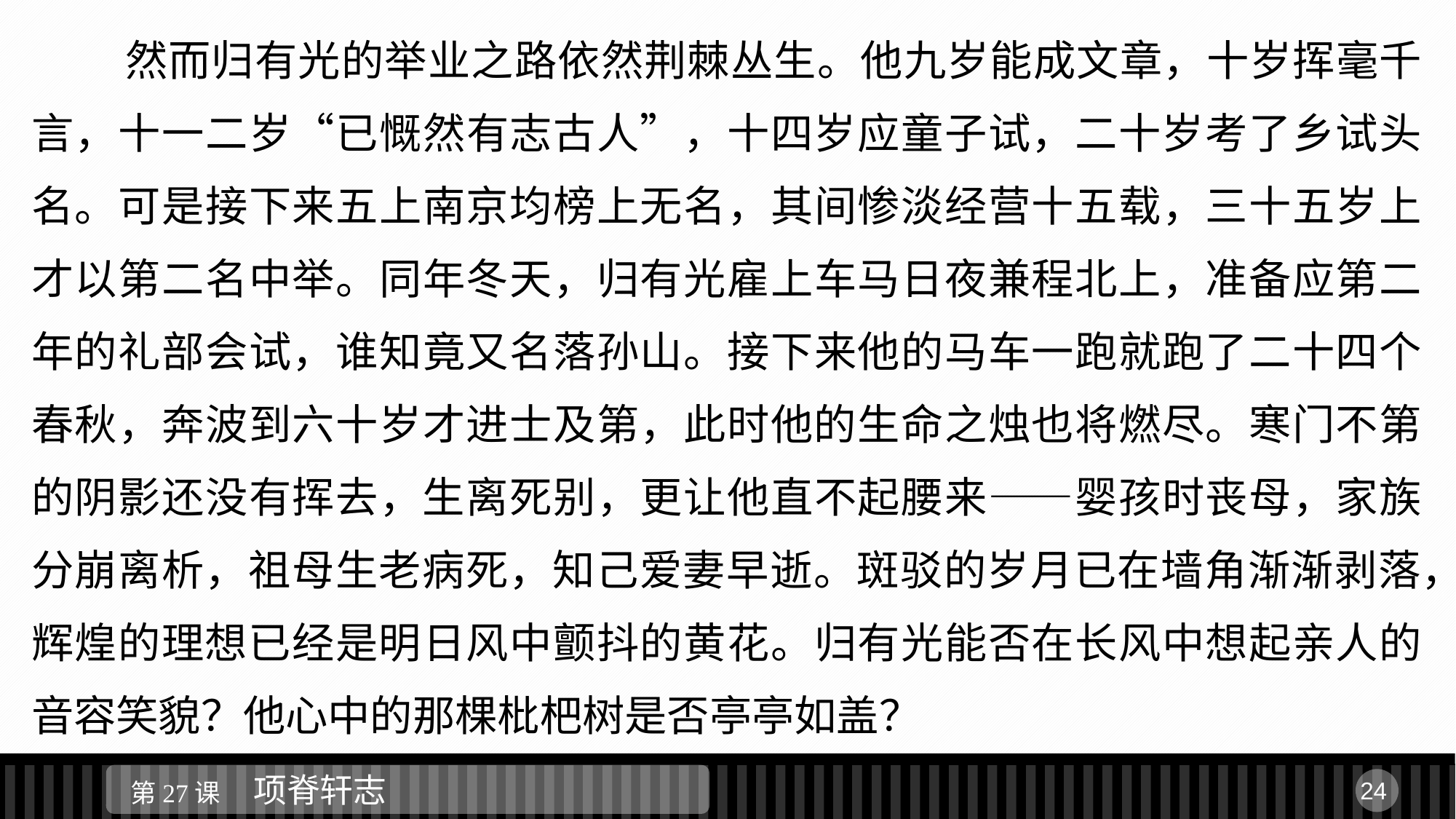

然而归有光的举业之路依然荆棘丛生。他九岁能成文章，十岁挥毫千言，十一二岁“已慨然有志古人”，十四岁应童子试，二十岁考了乡试头名。可是接下来五上南京均榜上无名，其间惨淡经营十五载，三十五岁上才以第二名中举。同年冬天，归有光雇上车马日夜兼程北上，准备应第二年的礼部会试，谁知竟又名落孙山。接下来他的马车一跑就跑了二十四个春秋，奔波到六十岁才进士及第，此时他的生命之烛也将燃尽。寒门不第的阴影还没有挥去，生离死别，更让他直不起腰来——婴孩时丧母，家族分崩离析，祖母生老病死，知己爱妻早逝。斑驳的岁月已在墙角渐渐剥落，辉煌的理想已经是明日风中颤抖的黄花。归有光能否在长风中想起亲人的音容笑貌？他心中的那棵枇杷树是否亭亭如盖？